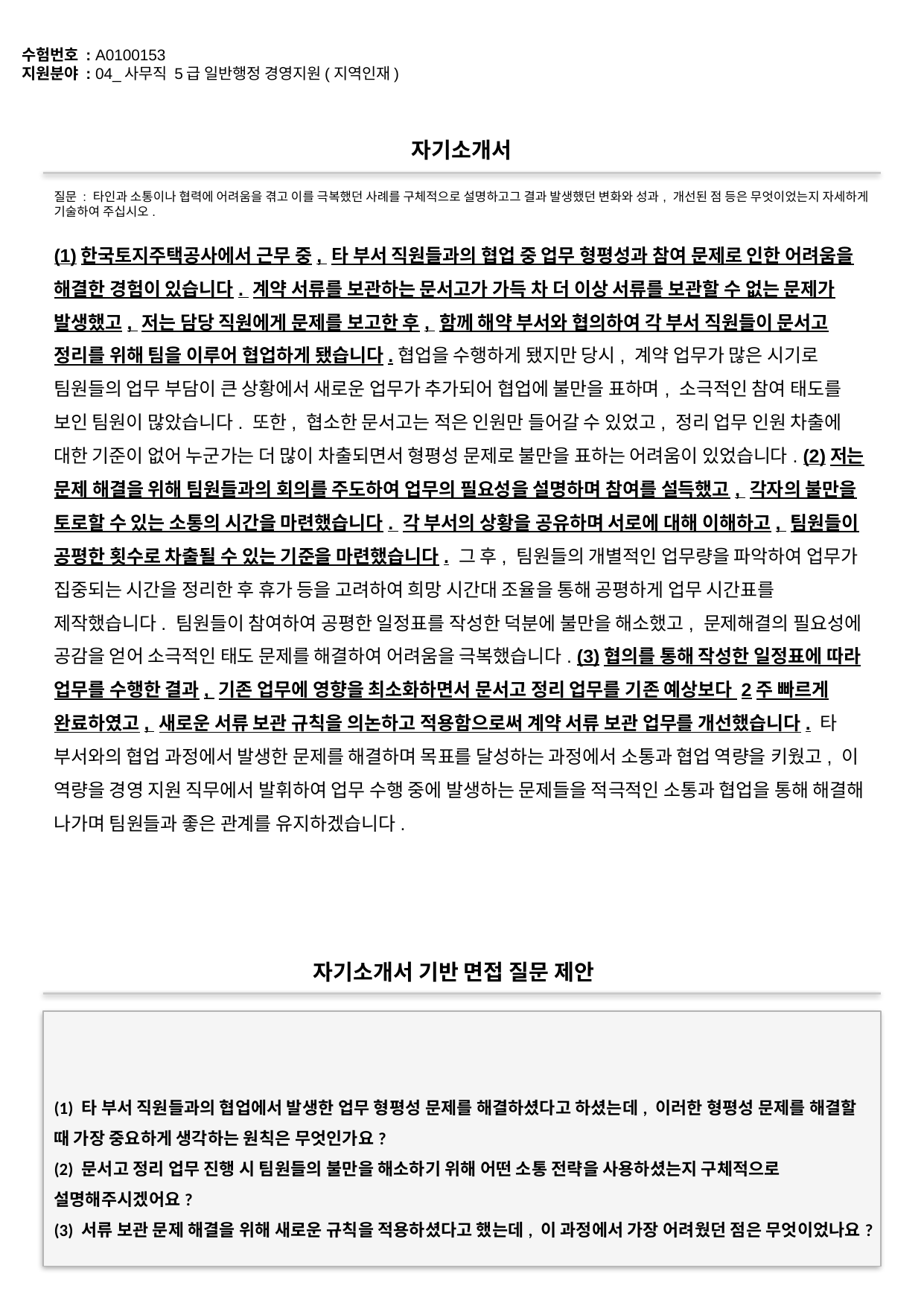

수험번호 : A0100153
지원분야 : 04_사무직 5급 일반행정 경영지원(지역인재)
#

자기소개서

질문 : 타인과 소통이나 협력에 어려움을 겪고 이를 극복했던 사례를 구체적으로 설명하고그 결과 발생했던 변화와 성과, 개선된 점 등은 무엇이었는지 자세하게 기술하여 주십시오.

(1)한국토지주택공사에서 근무 중, 타 부서 직원들과의 협업 중 업무 형평성과 참여 문제로 인한 어려움을 해결한 경험이 있습니다. 계약 서류를 보관하는 문서고가 가득 차 더 이상 서류를 보관할 수 없는 문제가 발생했고, 저는 담당 직원에게 문제를 보고한 후, 함께 해약 부서와 협의하여 각 부서 직원들이 문서고 정리를 위해 팀을 이루어 협업하게 됐습니다.협업을 수행하게 됐지만 당시, 계약 업무가 많은 시기로 팀원들의 업무 부담이 큰 상황에서 새로운 업무가 추가되어 협업에 불만을 표하며, 소극적인 참여 태도를 보인 팀원이 많았습니다. 또한, 협소한 문서고는 적은 인원만 들어갈 수 있었고, 정리 업무 인원 차출에 대한 기준이 없어 누군가는 더 많이 차출되면서 형평성 문제로 불만을 표하는 어려움이 있었습니다. (2)저는 문제 해결을 위해 팀원들과의 회의를 주도하여 업무의 필요성을 설명하며 참여를 설득했고, 각자의 불만을 토로할 수 있는 소통의 시간을 마련했습니다. 각 부서의 상황을 공유하며 서로에 대해 이해하고, 팀원들이 공평한 횟수로 차출될 수 있는 기준을 마련했습니다. 그 후, 팀원들의 개별적인 업무량을 파악하여 업무가 집중되는 시간을 정리한 후 휴가 등을 고려하여 희망 시간대 조율을 통해 공평하게 업무 시간표를 제작했습니다. 팀원들이 참여하여 공평한 일정표를 작성한 덕분에 불만을 해소했고, 문제해결의 필요성에 공감을 얻어 소극적인 태도 문제를 해결하여 어려움을 극복했습니다. (3)협의를 통해 작성한 일정표에 따라 업무를 수행한 결과, 기존 업무에 영향을 최소화하면서 문서고 정리 업무를 기존 예상보다 2주 빠르게 완료하였고, 새로운 서류 보관 규칙을 의논하고 적용함으로써 계약 서류 보관 업무를 개선했습니다. 타 부서와의 협업 과정에서 발생한 문제를 해결하며 목표를 달성하는 과정에서 소통과 협업 역량을 키웠고, 이 역량을 경영 지원 직무에서 발휘하여 업무 수행 중에 발생하는 문제들을 적극적인 소통과 협업을 통해 해결해 나가며 팀원들과 좋은 관계를 유지하겠습니다.

자기소개서 기반 면접 질문 제안

(1) 타 부서 직원들과의 협업에서 발생한 업무 형평성 문제를 해결하셨다고 하셨는데, 이러한 형평성 문제를 해결할 때 가장 중요하게 생각하는 원칙은 무엇인가요?
(2) 문서고 정리 업무 진행 시 팀원들의 불만을 해소하기 위해 어떤 소통 전략을 사용하셨는지 구체적으로 설명해주시겠어요?
(3) 서류 보관 문제 해결을 위해 새로운 규칙을 적용하셨다고 했는데, 이 과정에서 가장 어려웠던 점은 무엇이었나요?